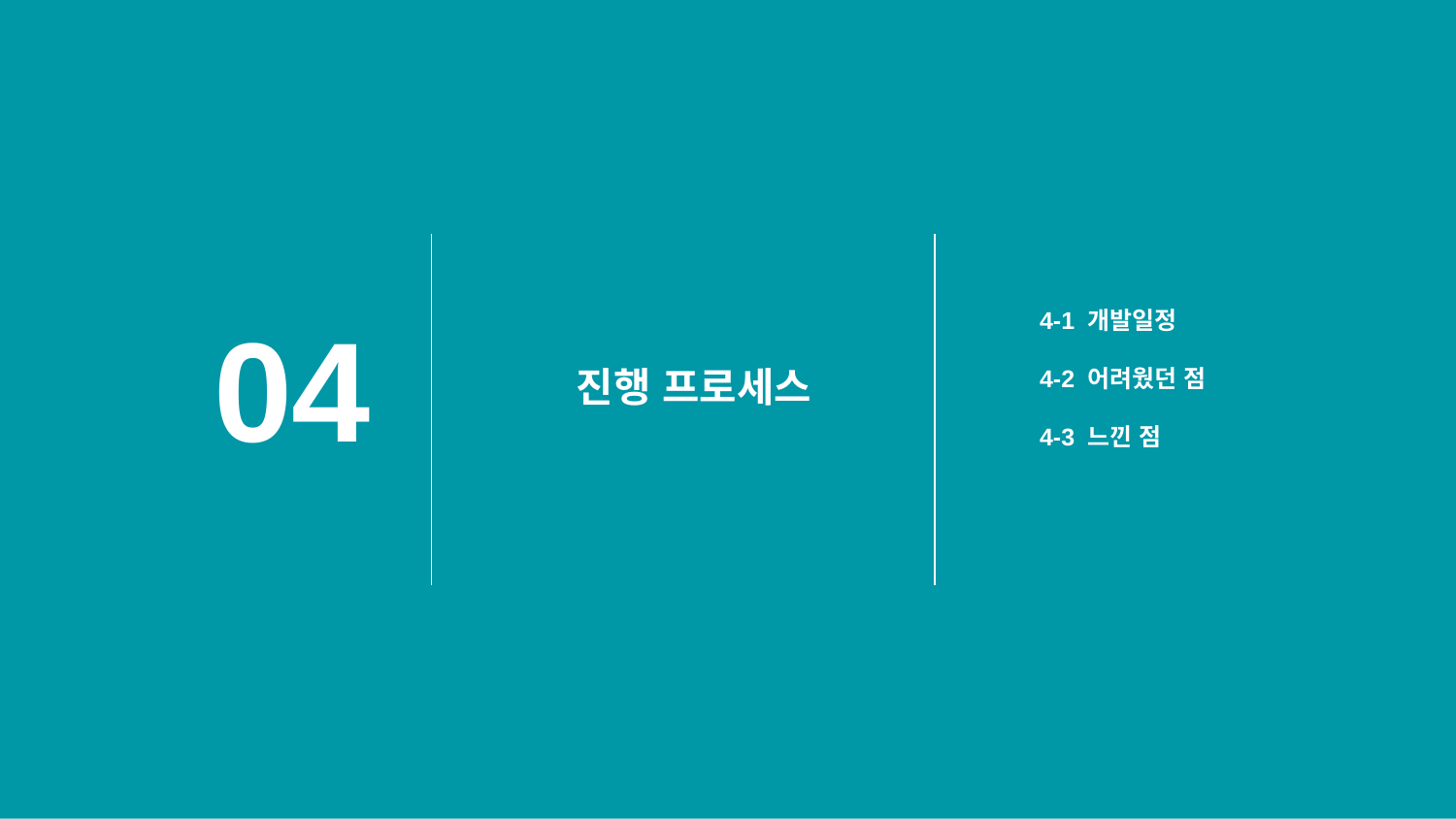

04
4-1 개발일정

4-2 어려웠던 점

4-3 느낀 점

진행 프로세스